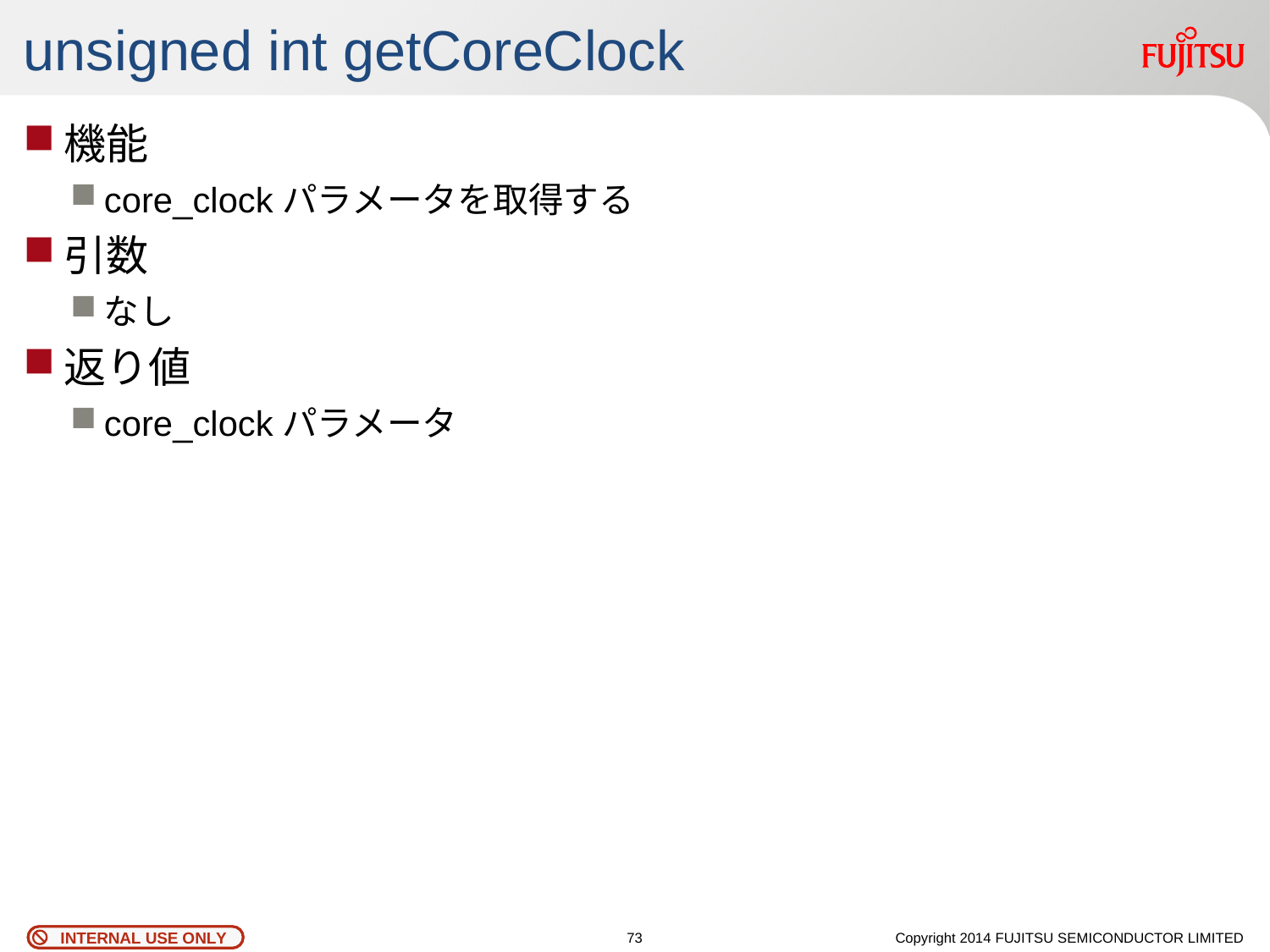

# unsigned int getCoreClock
機能
core_clockパラメータを取得する
引数
なし
返り値
core_clockパラメータ

73
Copyright 2014 FUJITSU SEMICONDUCTOR LIMITED